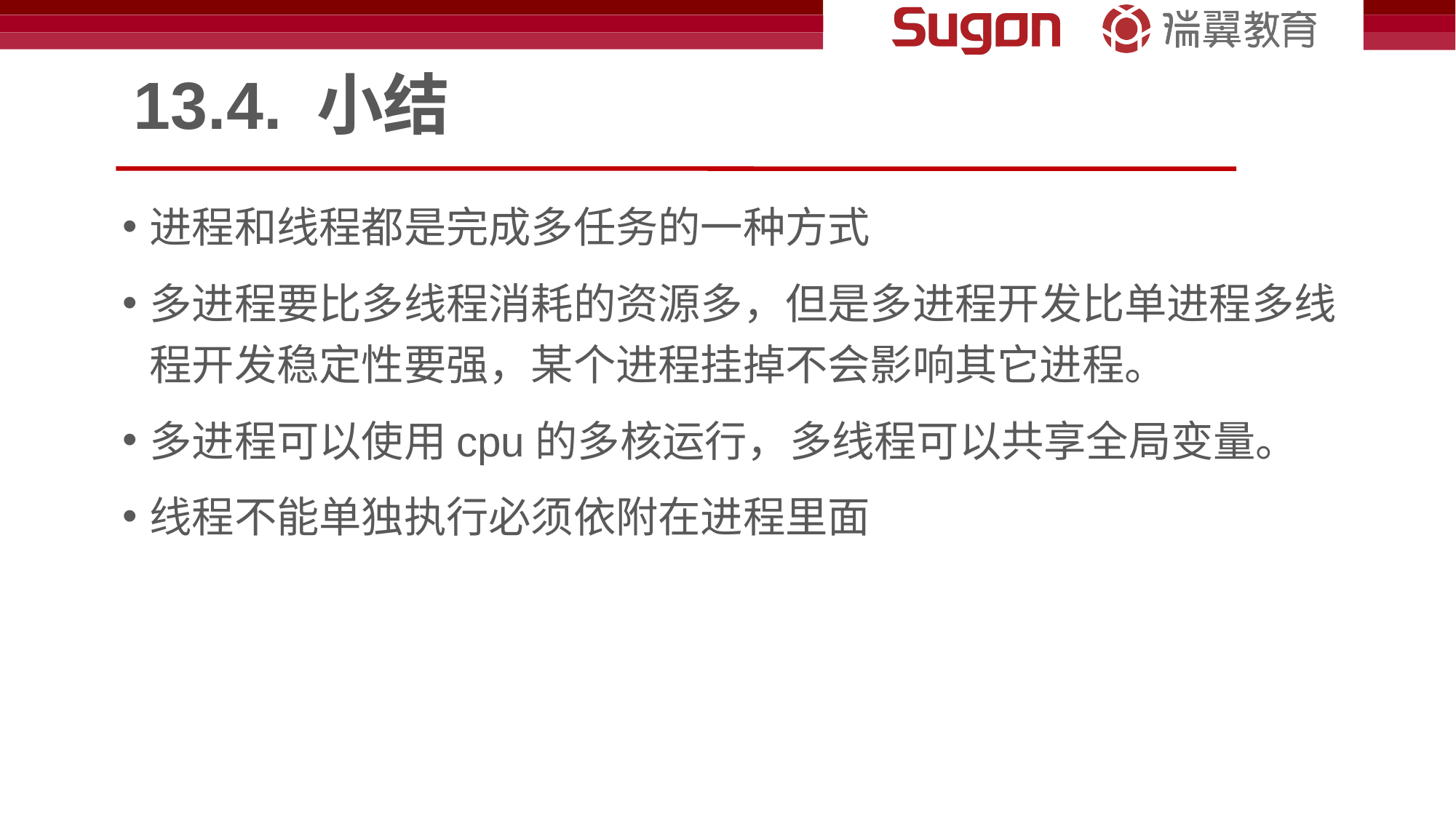

# 13.4. 小结
进程和线程都是完成多任务的一种方式
多进程要比多线程消耗的资源多，但是多进程开发比单进程多线程开发稳定性要强，某个进程挂掉不会影响其它进程。
多进程可以使用cpu的多核运行，多线程可以共享全局变量。
线程不能单独执行必须依附在进程里面